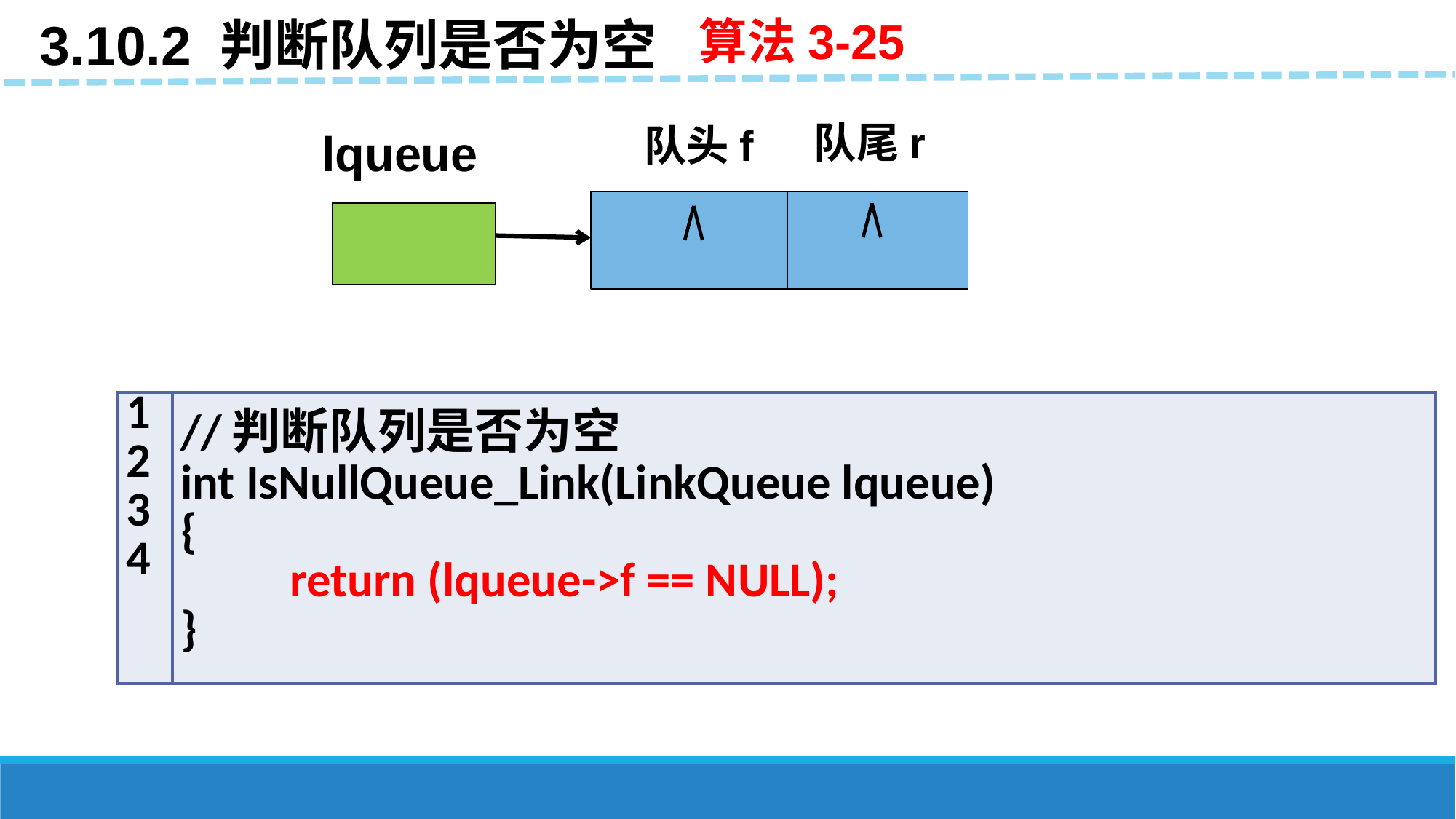

3.10.2 判断队列是否为空
算法3-25
队尾r
队头f
lqueue

| 1 2 3 4 | //判断队列是否为空 int IsNullQueue\_Link(LinkQueue lqueue) { return (lqueue->f == NULL); } |
| --- | --- |